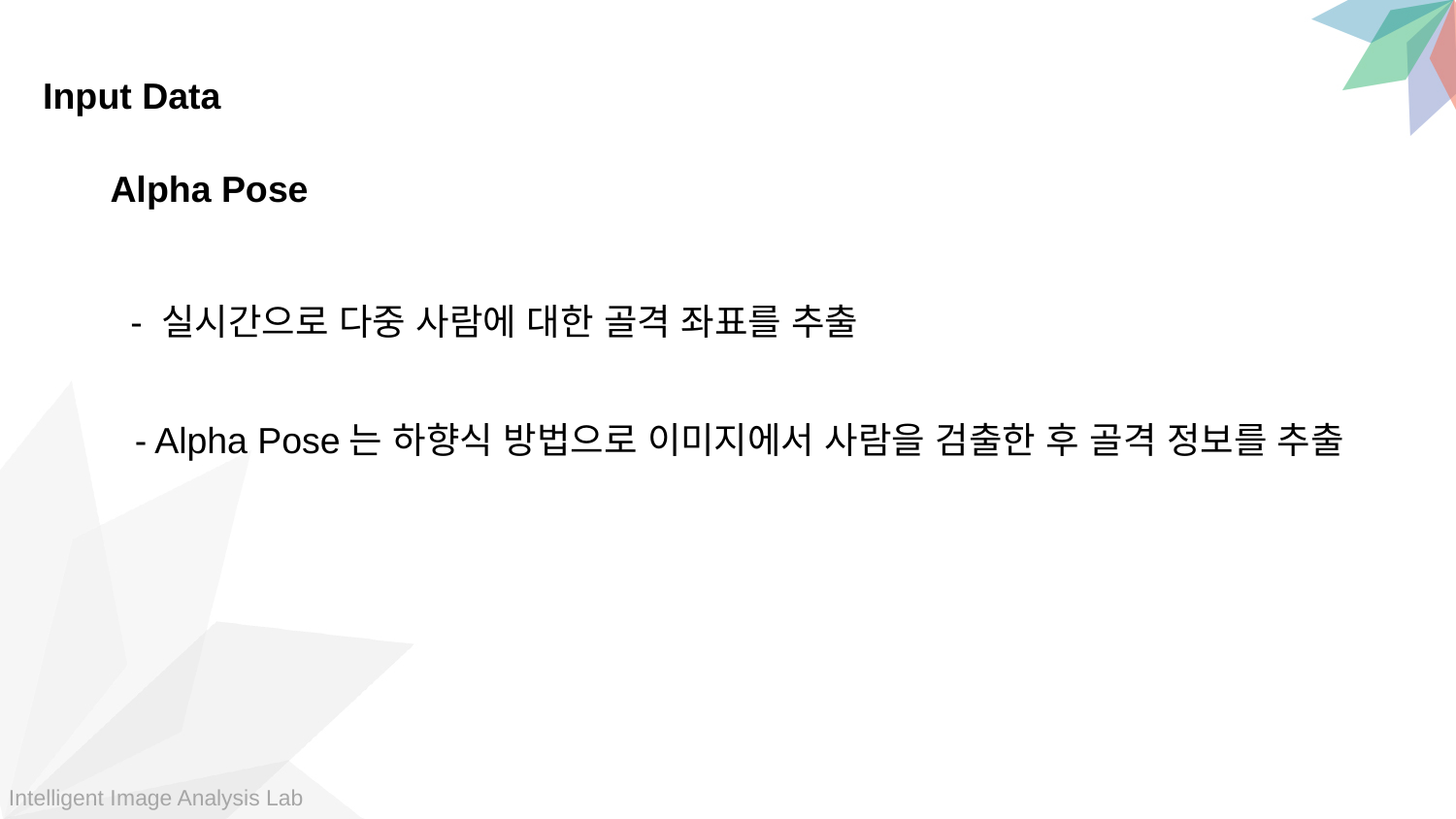

Input Data
Alpha Pose
- 실시간으로 다중 사람에 대한 골격 좌표를 추출
- Alpha Pose는 하향식 방법으로 이미지에서 사람을 검출한 후 골격 정보를 추출